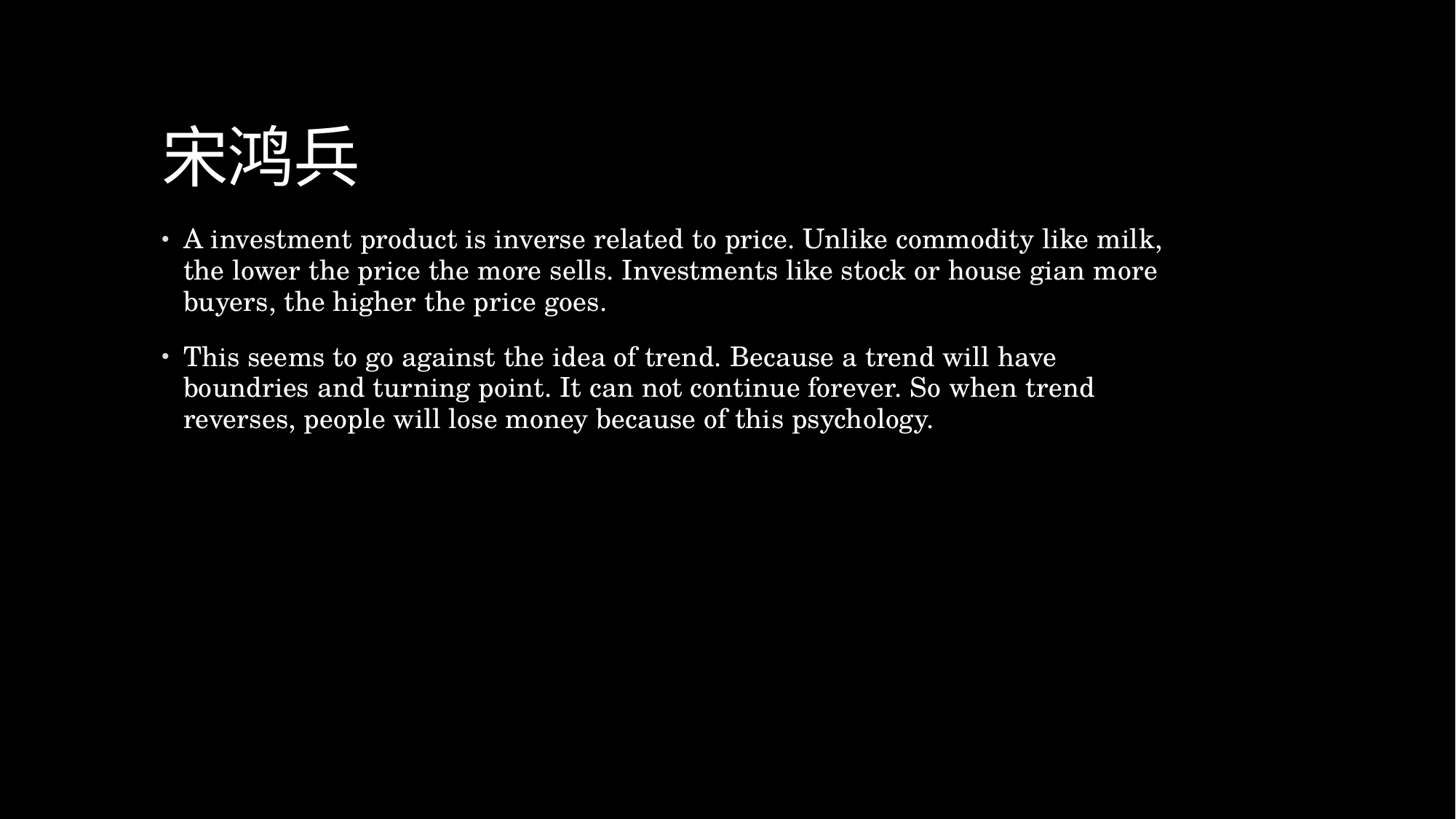

# 宋鸿兵
A investment product is inverse related to price. Unlike commodity like milk, the lower the price the more sells. Investments like stock or house gian more buyers, the higher the price goes.
This seems to go against the idea of trend. Because a trend will have boundries and turning point. It can not continue forever. So when trend reverses, people will lose money because of this psychology.